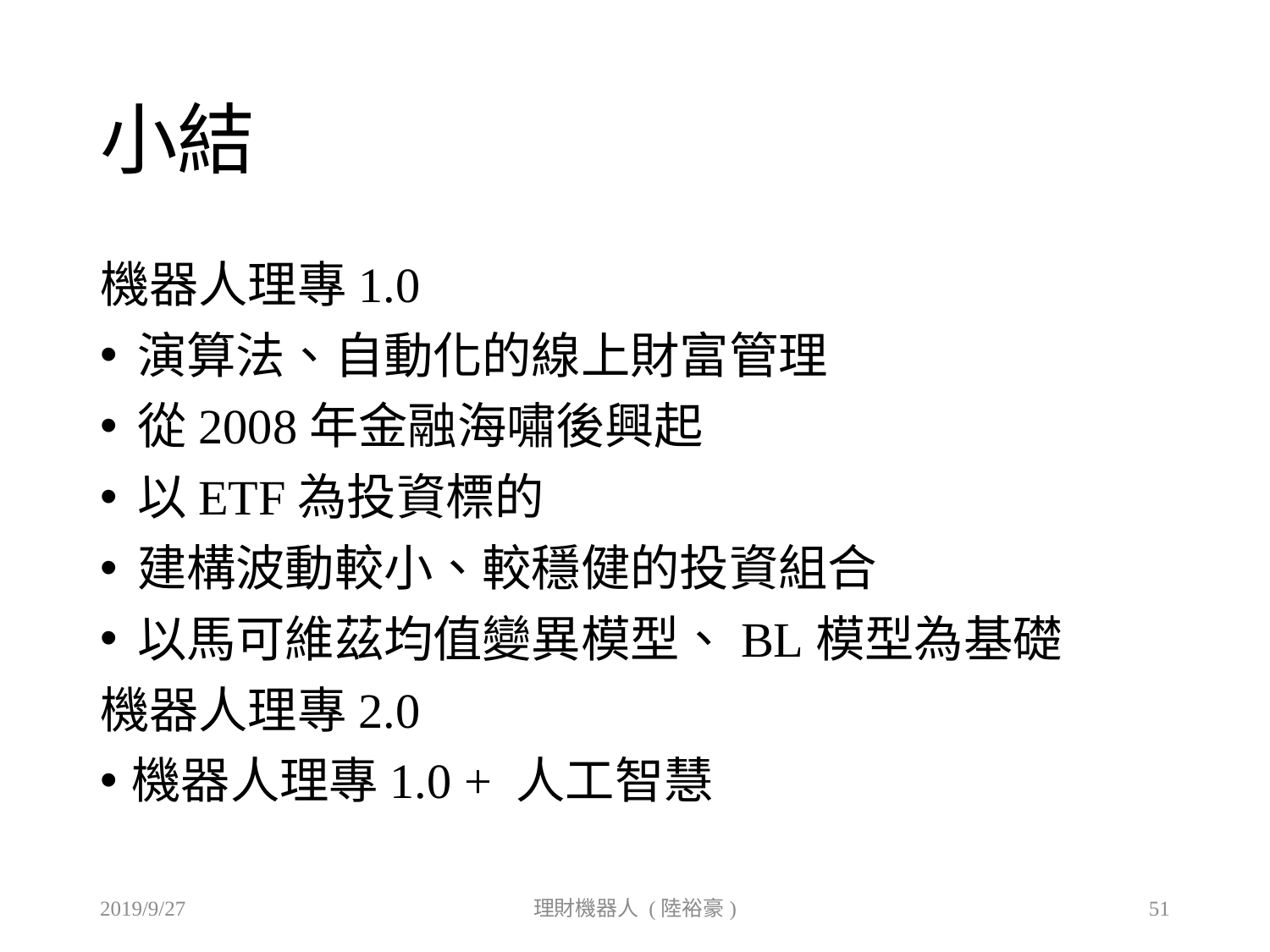

# 小結
機器人理專1.0
演算法、自動化的線上財富管理
從2008年金融海嘯後興起
以ETF為投資標的
建構波動較小、較穩健的投資組合
以馬可維茲均值變異模型、BL模型為基礎
機器人理專2.0
機器人理專1.0 + 人工智慧

2019/9/27
理財機器人 (陸裕豪)
51